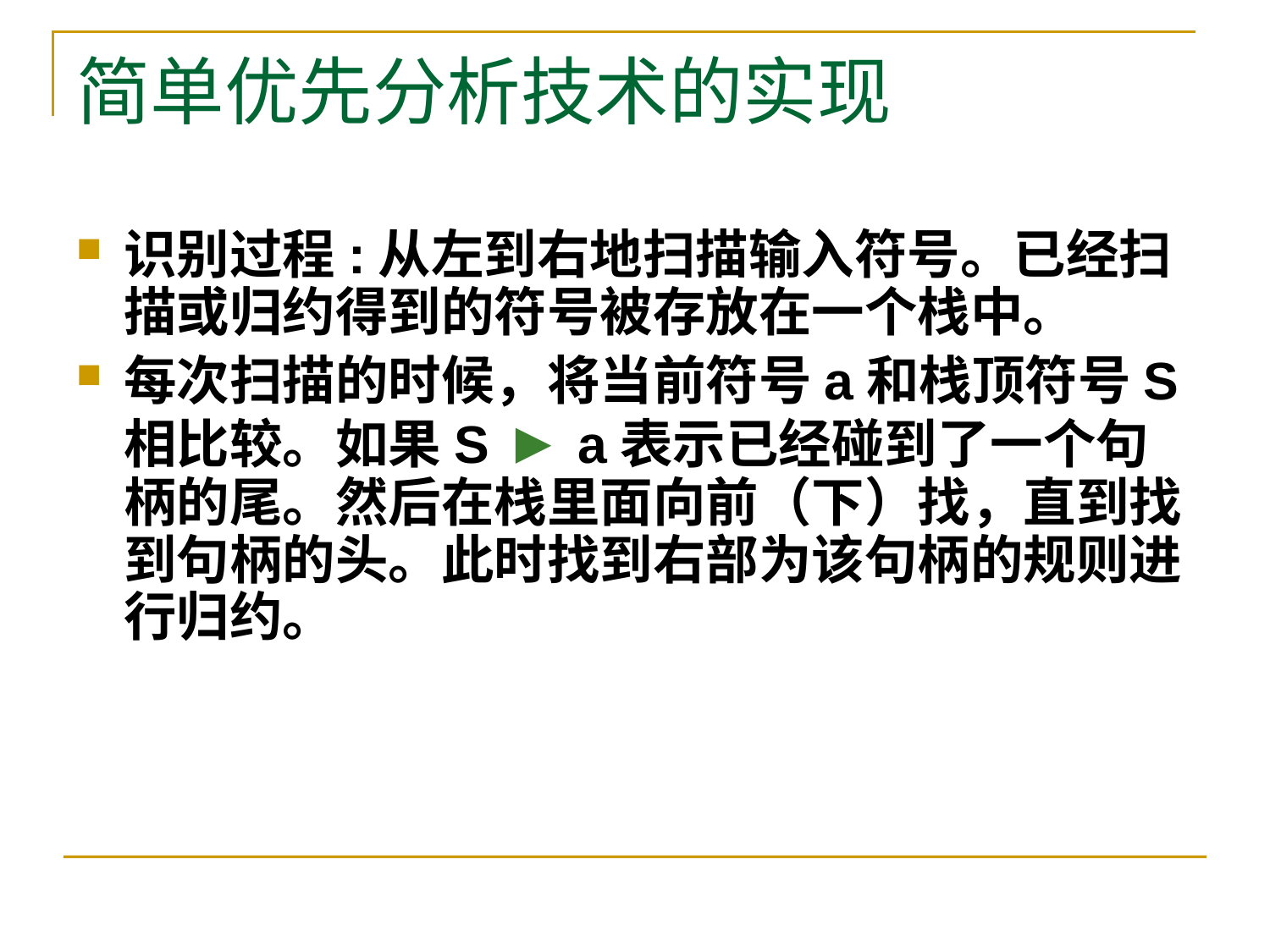

# 简单优先分析技术的实现
识别过程:从左到右地扫描输入符号。已经扫描或归约得到的符号被存放在一个栈中。
每次扫描的时候，将当前符号a和栈顶符号S相比较。如果S ► a表示已经碰到了一个句柄的尾。然后在栈里面向前（下）找，直到找到句柄的头。此时找到右部为该句柄的规则进行归约。
25